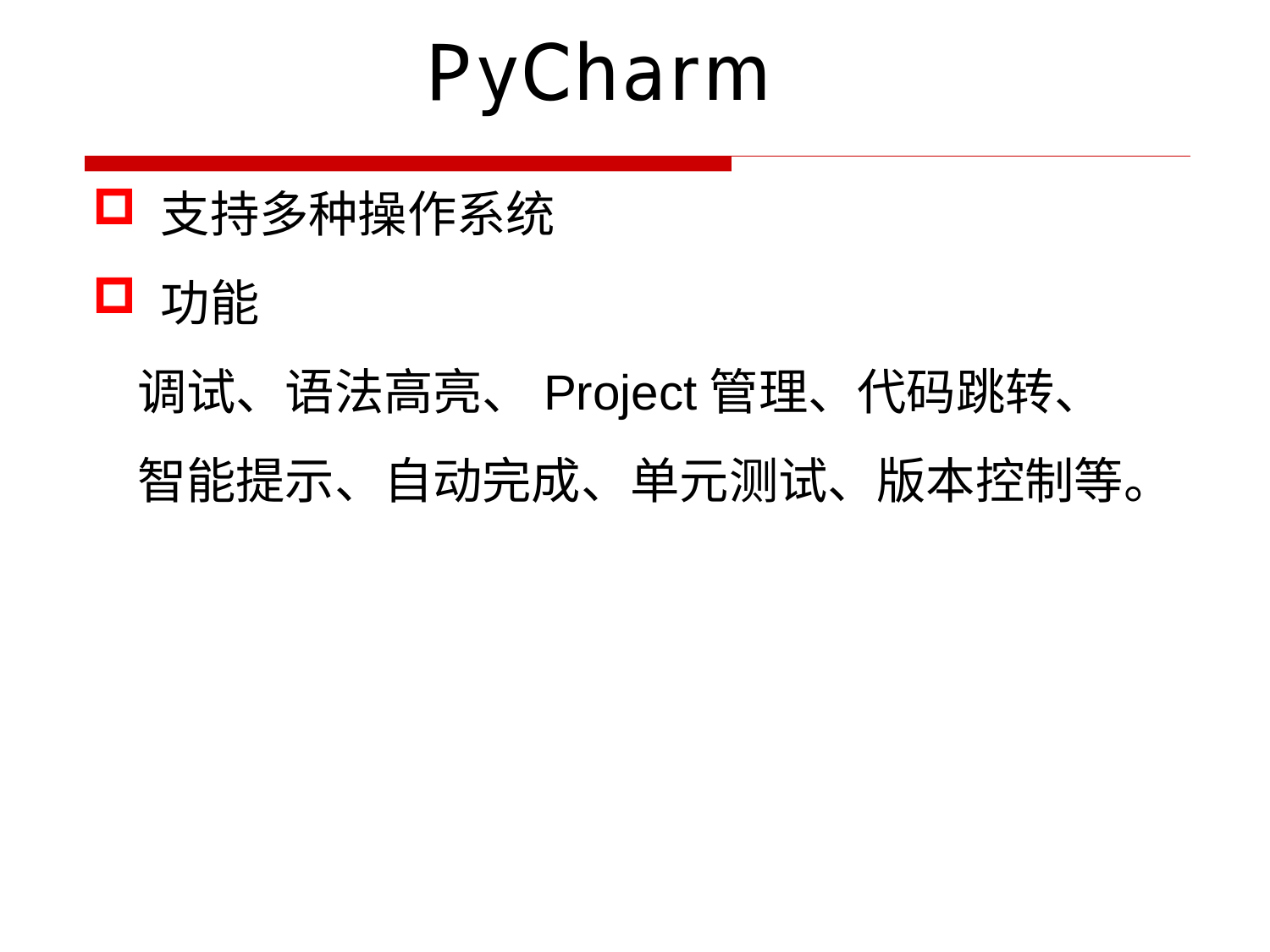

PyCharm
 支持多种操作系统
 功能
   调试、语法高亮、Project管理、代码跳转、
   智能提示、自动完成、单元测试、版本控制等。